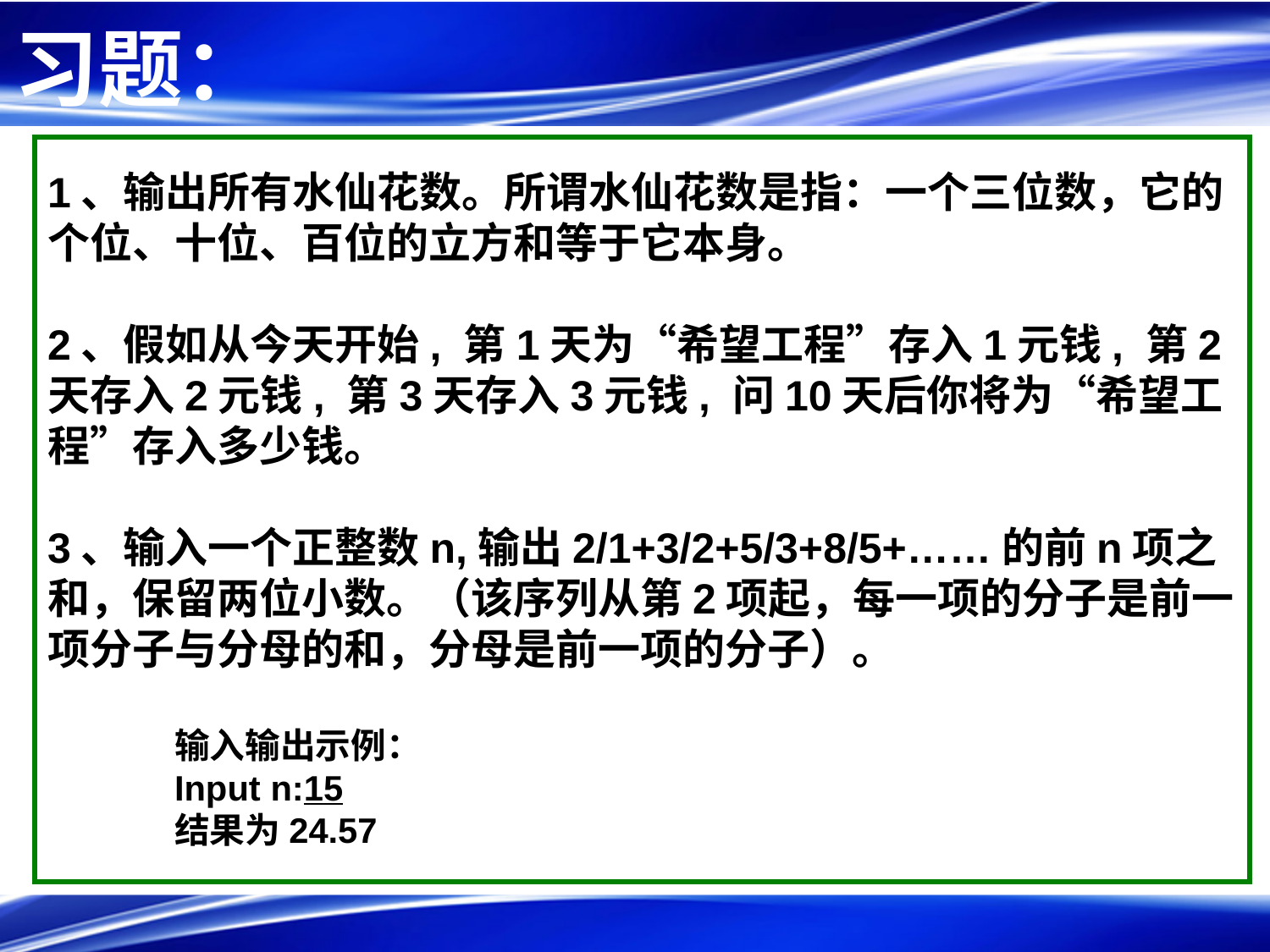

习题：

1、输出所有水仙花数。所谓水仙花数是指：一个三位数，它的个位、十位、百位的立方和等于它本身。

2、假如从今天开始, 第1天为“希望工程”存入1元钱, 第2天存入2元钱, 第3天存入3元钱, 问10天后你将为“希望工程”存入多少钱。

3、输入一个正整数n,输出2/1+3/2+5/3+8/5+……的前n项之和，保留两位小数。（该序列从第2项起，每一项的分子是前一项分子与分母的和，分母是前一项的分子）。

输入输出示例：
Input n:15
结果为24.57